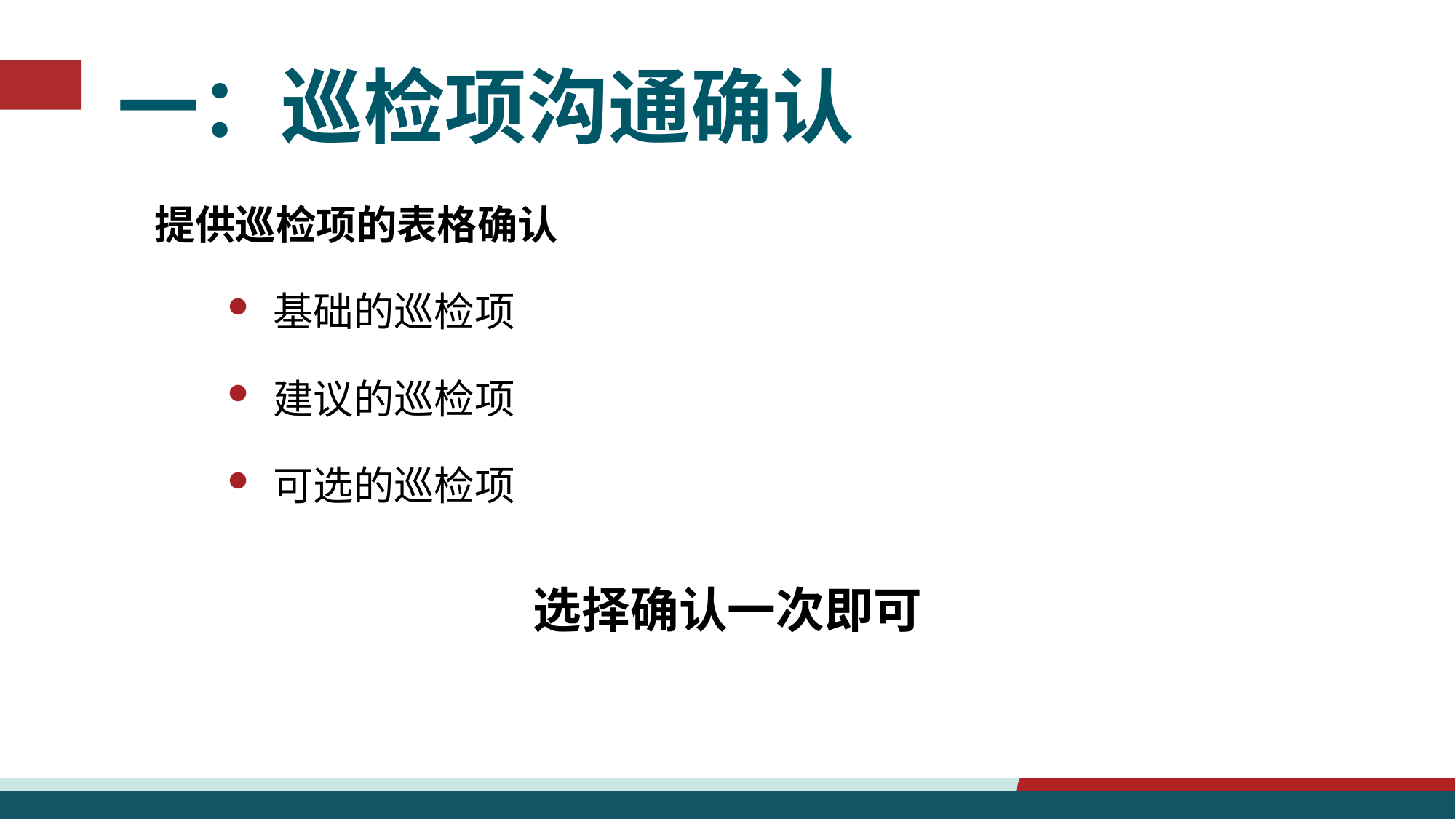

# 一：巡检项沟通确认

提供巡检项的表格确认
基础的巡检项
建议的巡检项
可选的巡检项
选择确认一次即可